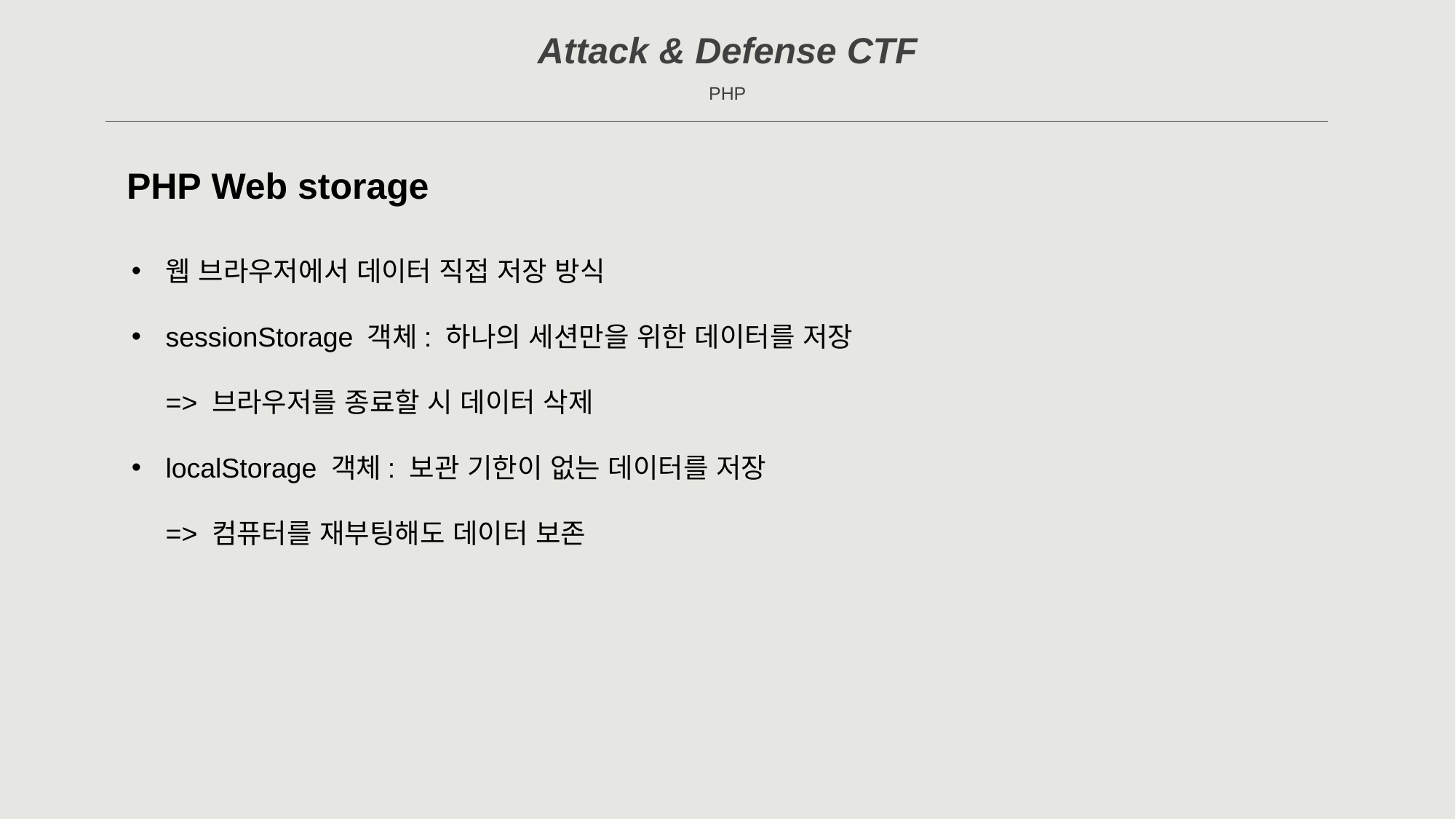

Attack & Defense CTF
PHP
PHP Web storage
웹 브라우저에서 데이터 직접 저장 방식
sessionStorage 객체: 하나의 세션만을 위한 데이터를 저장
=> 브라우저를 종료할 시 데이터 삭제
localStorage 객체: 보관 기한이 없는 데이터를 저장
=> 컴퓨터를 재부팅해도 데이터 보존